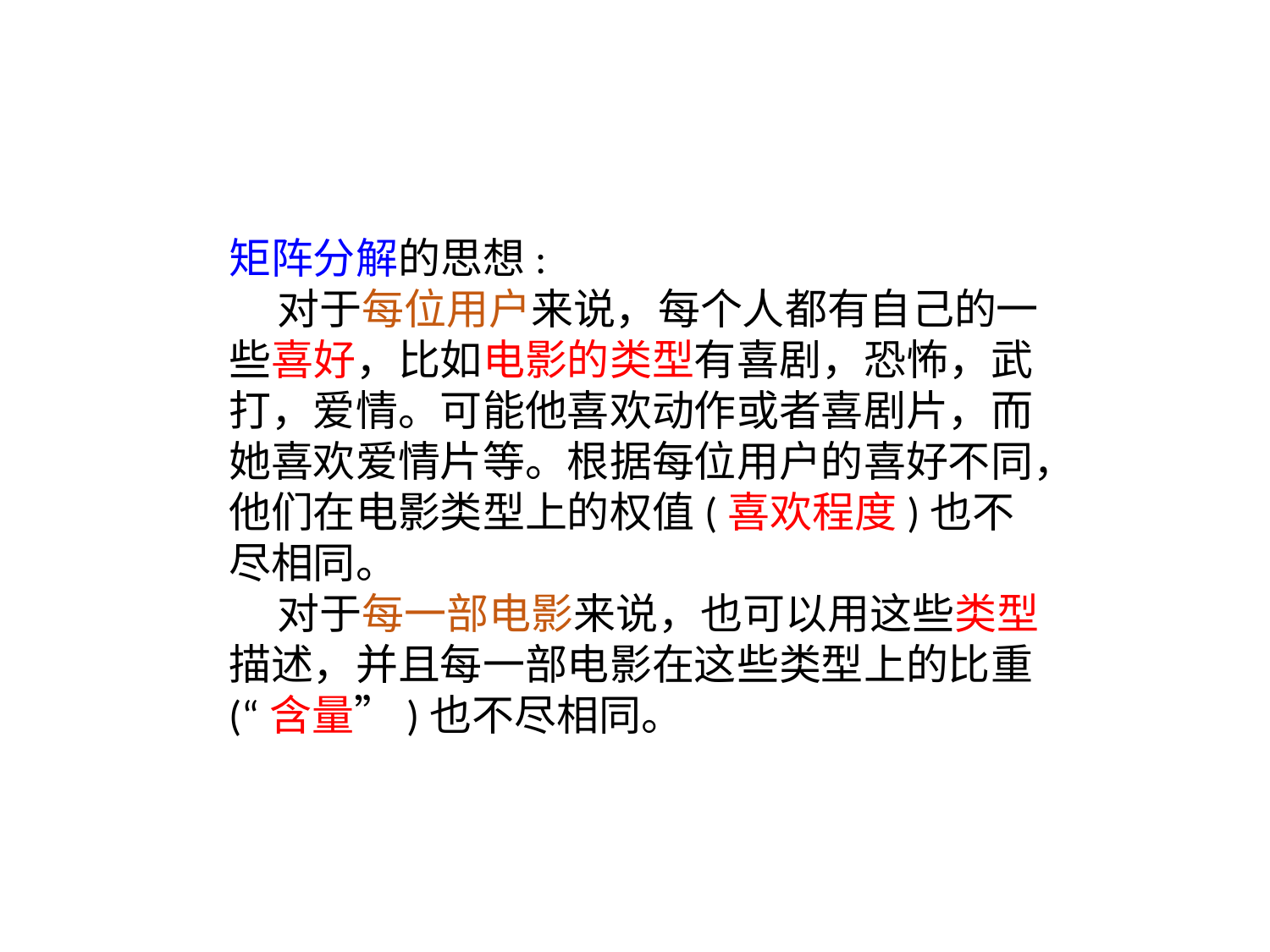

矩阵分解的思想:
    对于每位用户来说，每个人都有自己的一些喜好，比如电影的类型有喜剧，恐怖，武打，爱情。可能他喜欢动作或者喜剧片，而她喜欢爱情片等。根据每位用户的喜好不同，他们在电影类型上的权值(喜欢程度)也不尽相同。
    对于每一部电影来说，也可以用这些类型描述，并且每一部电影在这些类型上的比重(“含量”)也不尽相同。